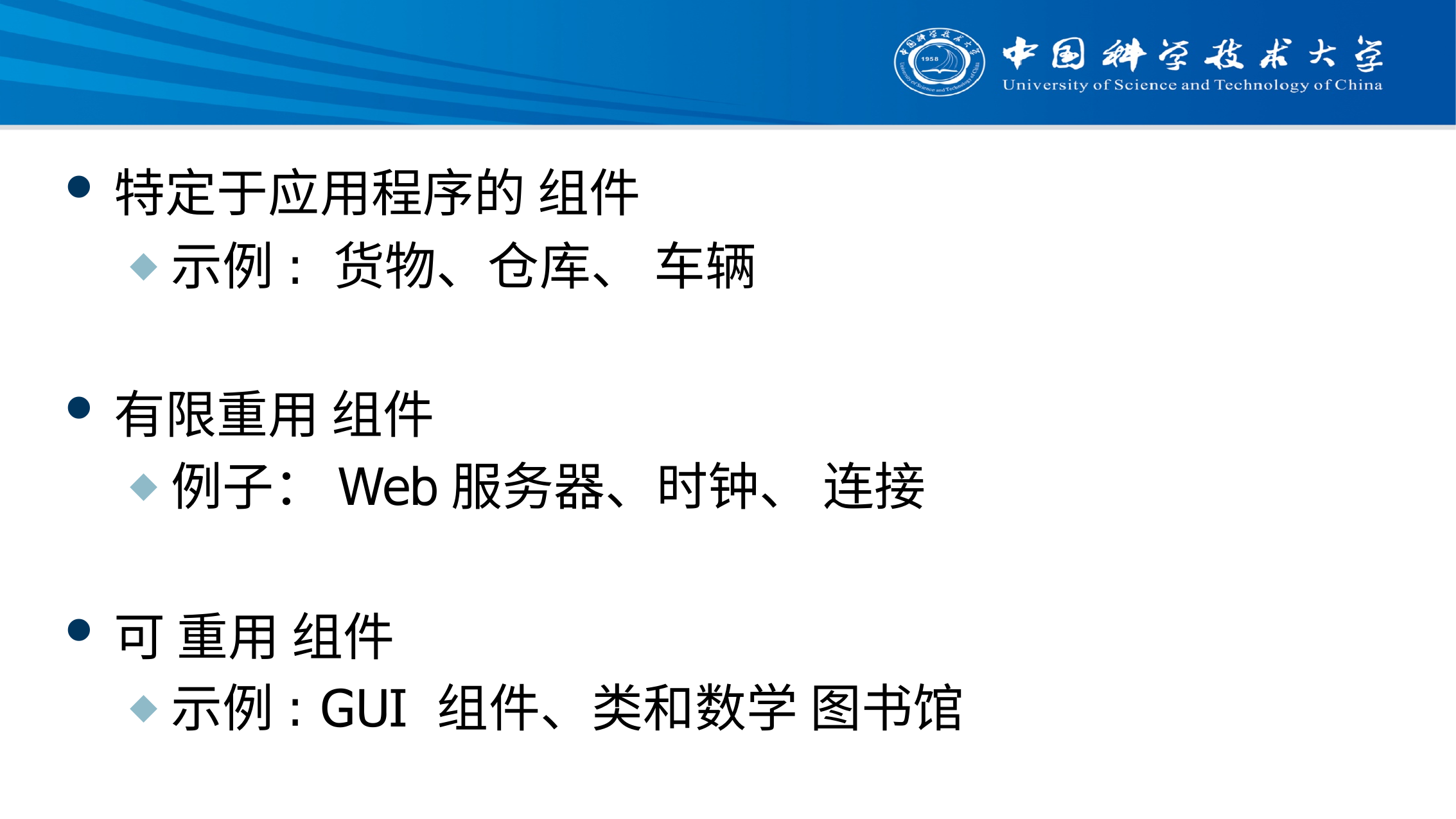

# 的例子 组件
特定于应用程序的 组件
示例: 货物、仓库、 车辆

有限重用 组件
例子：Web服务器、时钟、 连接

可 重用 组件
示例: GUI 组件、类和数学 图书馆